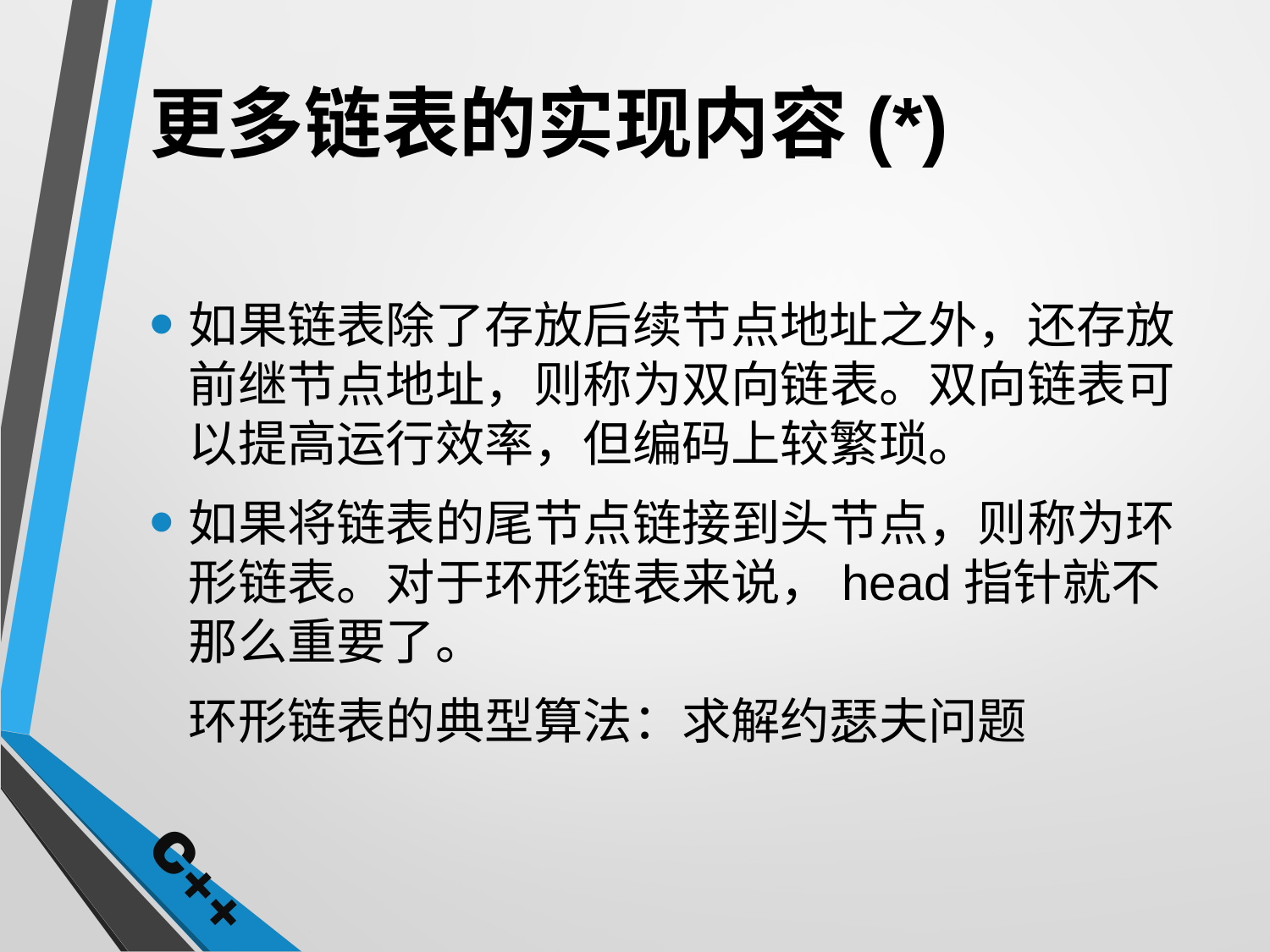

# 更多链表的实现内容(*)
如果链表除了存放后续节点地址之外，还存放前继节点地址，则称为双向链表。双向链表可以提高运行效率，但编码上较繁琐。
如果将链表的尾节点链接到头节点，则称为环形链表。对于环形链表来说，head指针就不那么重要了。
	环形链表的典型算法：求解约瑟夫问题